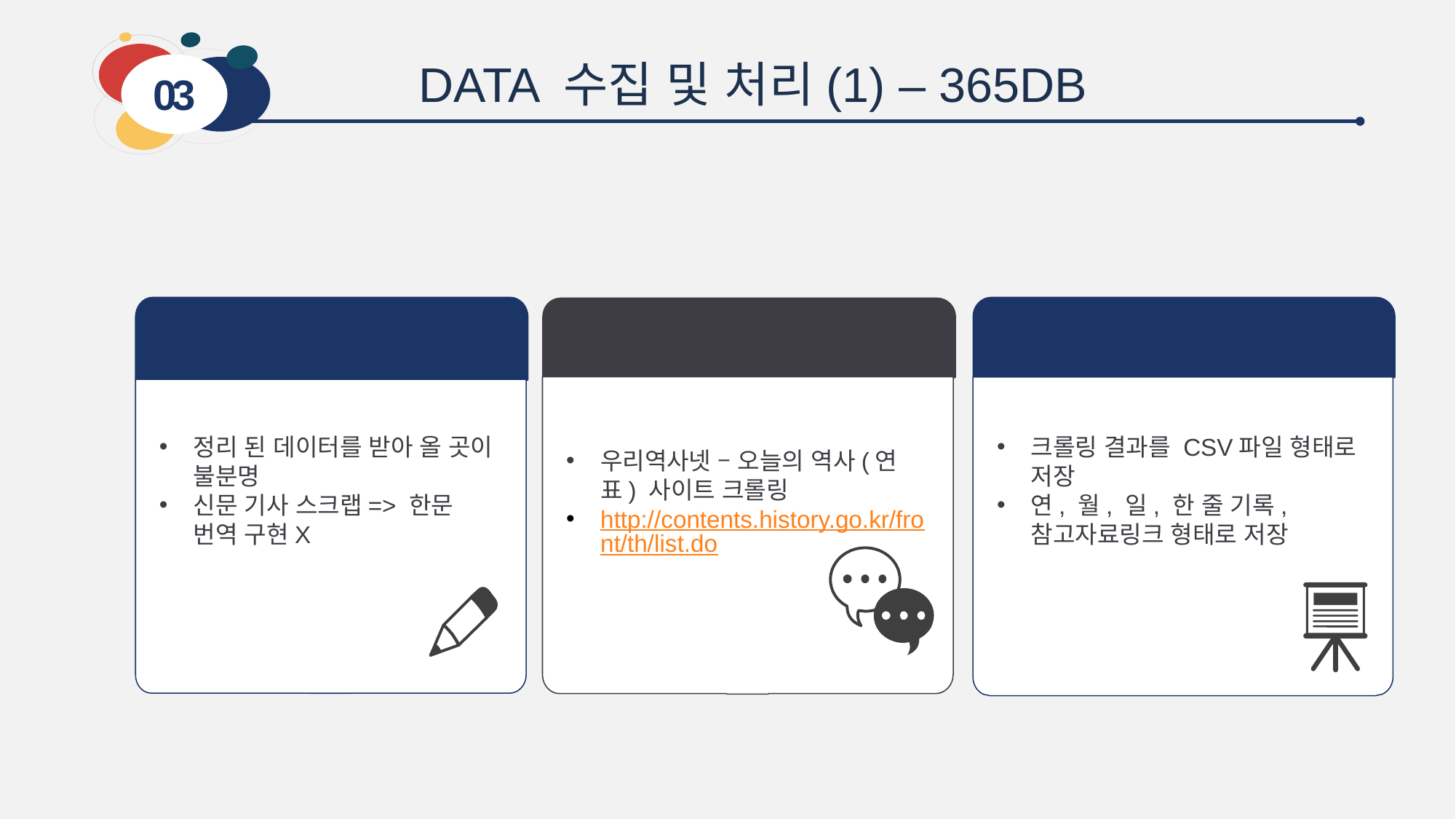

DATA 수집 및 처리(1) – 365DB
03
문제
수집 결과
해결
우리역사넷 – 오늘의 역사(연표) 사이트 크롤링
http://contents.history.go.kr/front/th/list.do

크롤링 결과를 CSV파일 형태로 저장
연, 월, 일, 한 줄 기록, 참고자료링크 형태로 저장

정리 된 데이터를 받아 올 곳이 불분명
신문 기사 스크랩=> 한문 번역 구현X